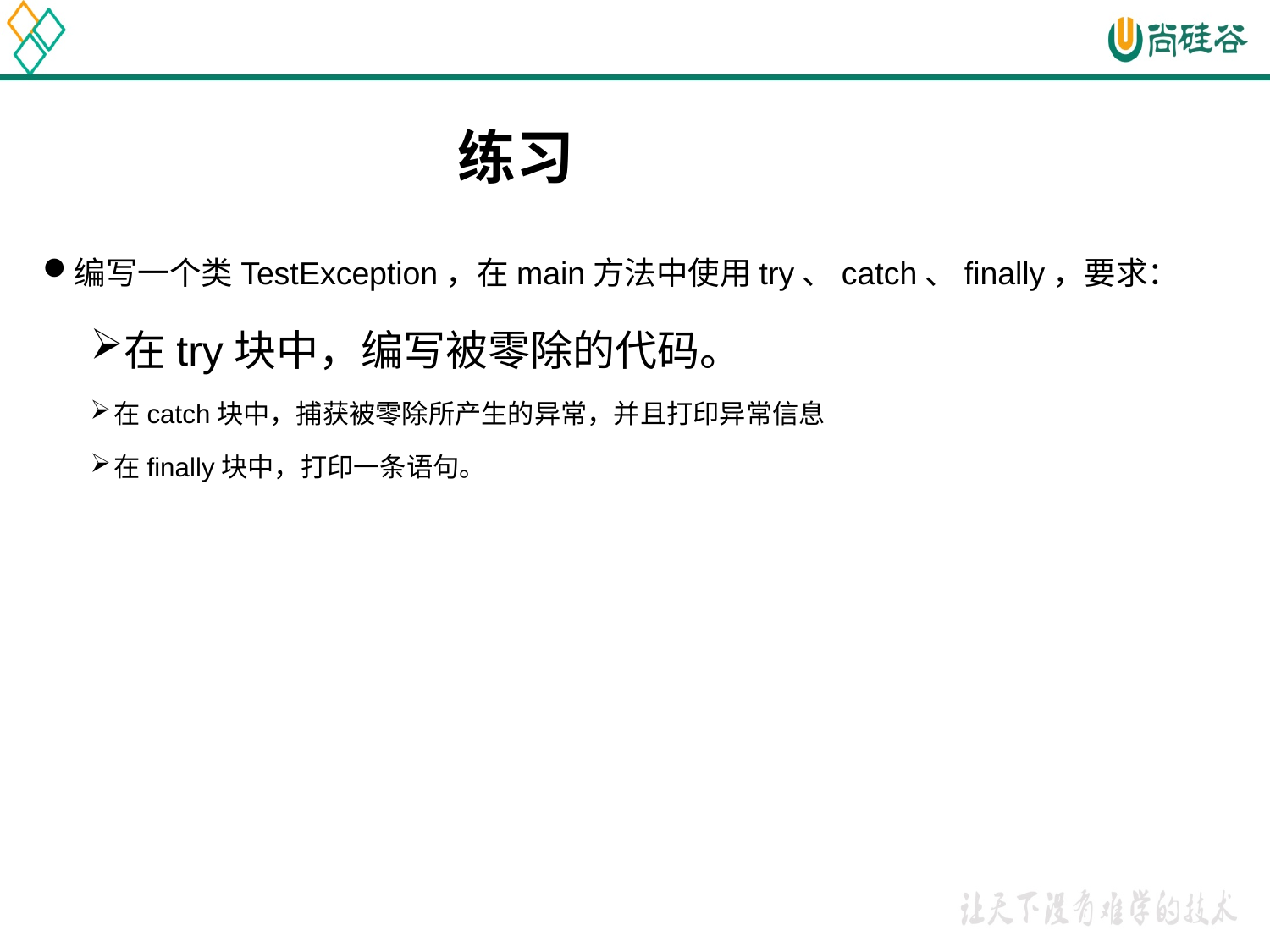

# 练习
编写一个类TestException，在main方法中使用try、catch、finally，要求：
在try块中，编写被零除的代码。
在catch块中，捕获被零除所产生的异常，并且打印异常信息
在finally块中，打印一条语句。